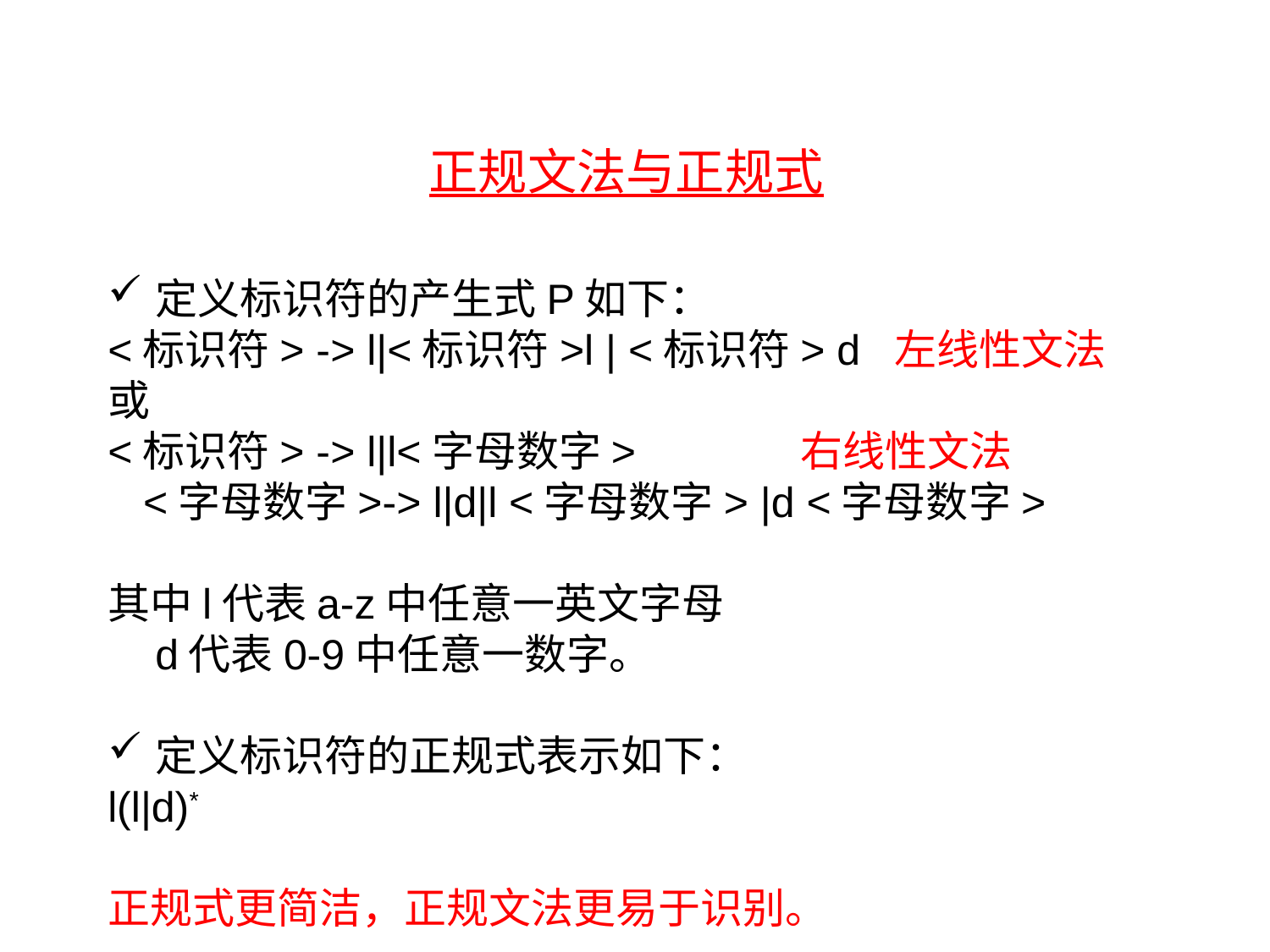

正规文法与正规式
定义标识符的产生式P如下：
<标识符> -> l|<标识符>l | <标识符> d  左线性文法
或
<标识符> -> l|l<字母数字>             右线性文法
   <字母数字>-> l|d|l <字母数字> |d <字母数字>

其中l代表a-z中任意一英文字母
    d代表0-9中任意一数字。

定义标识符的正规式表示如下：
l(l|d)*

正规式更简洁，正规文法更易于识别。